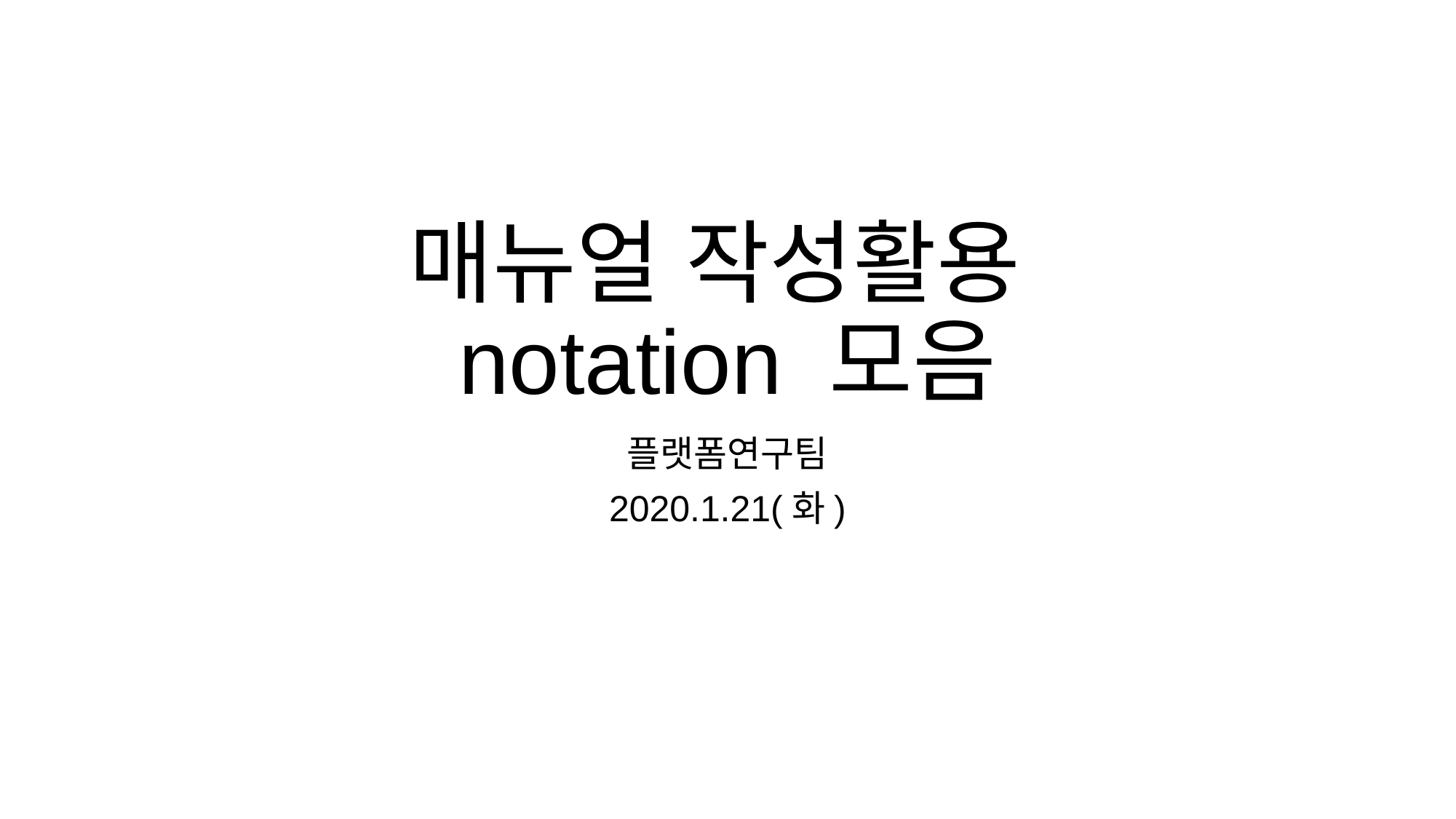

# 매뉴얼 작성활용 notation 모음
플랫폼연구팀
2020.1.21(화)